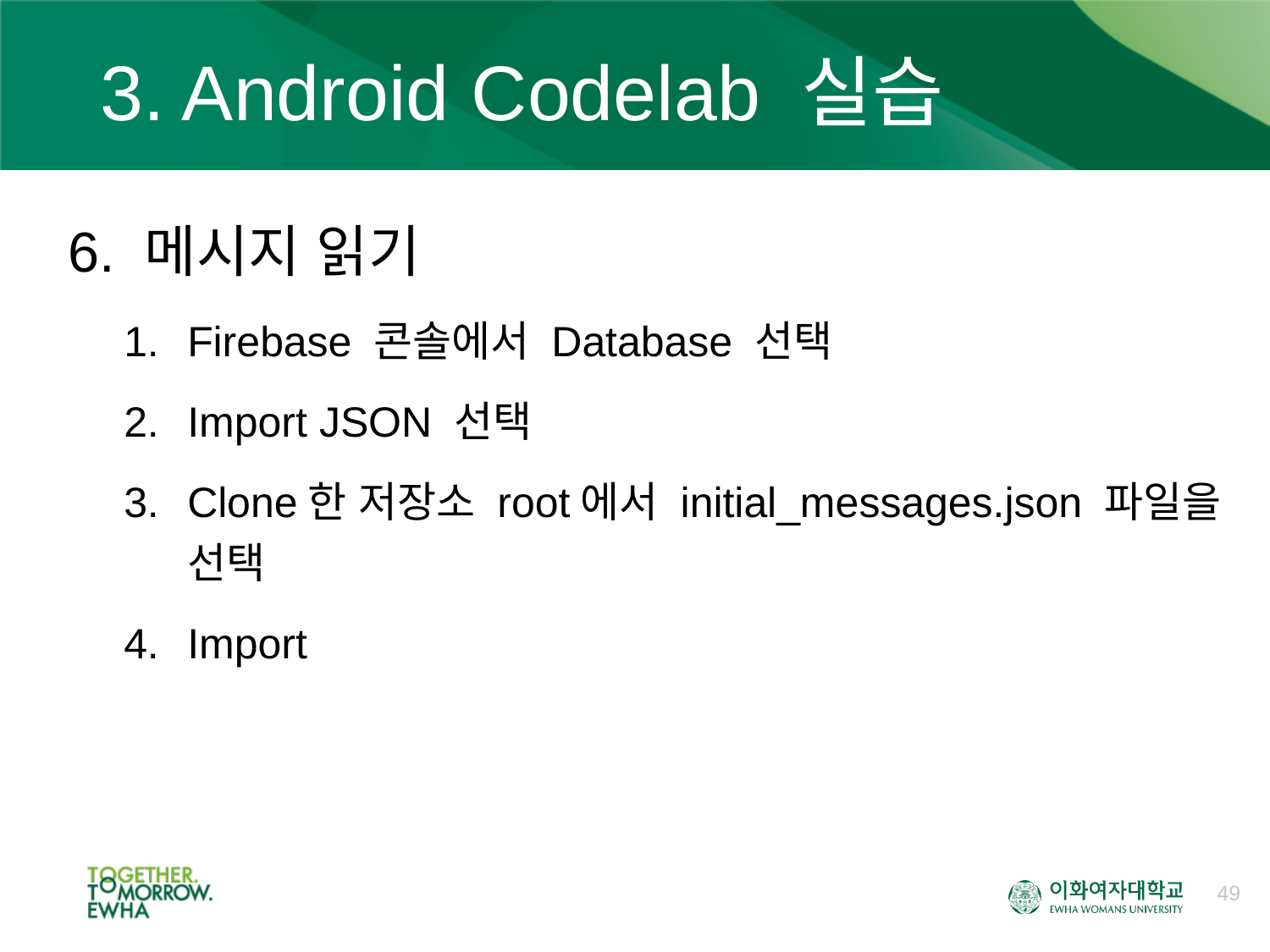

# 3. Android Codelab 실습
6. 메시지 읽기
Firebase 콘솔에서 Database 선택
Import JSON 선택
Clone한 저장소 root에서 initial_messages.json 파일을 선택
Import
49